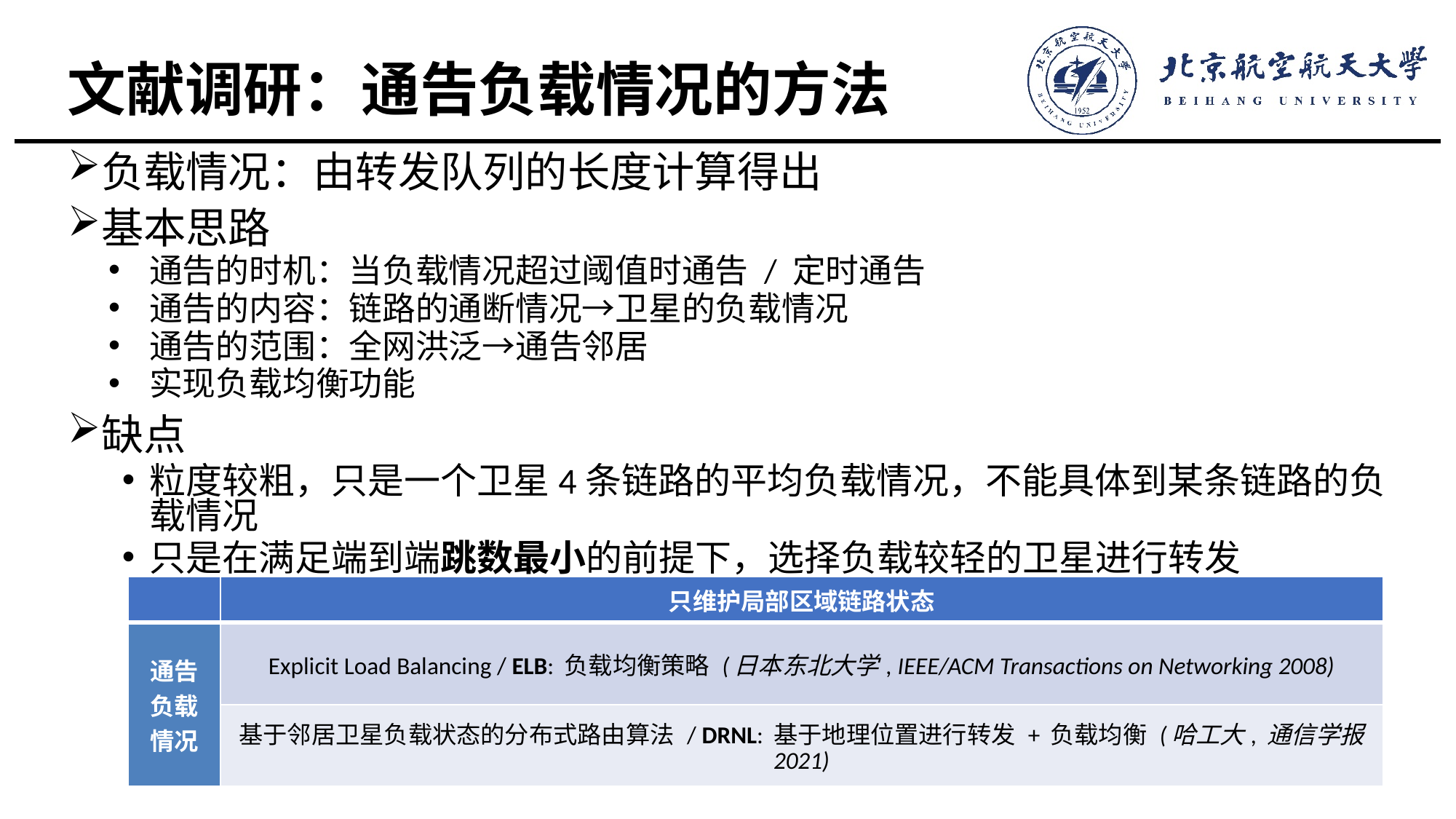

# 文献调研：通告负载情况的方法
负载情况：由转发队列的长度计算得出
基本思路
通告的时机：当负载情况超过阈值时通告 / 定时通告
通告的内容：链路的通断情况→卫星的负载情况
通告的范围：全网洪泛→通告邻居
实现负载均衡功能
缺点
粒度较粗，只是一个卫星4条链路的平均负载情况，不能具体到某条链路的负载情况
只是在满足端到端跳数最小的前提下，选择负载较轻的卫星进行转发
|  | 只维护局部区域链路状态 |
| --- | --- |
| 通告负载情况 | Explicit Load Balancing / ELB: 负载均衡策略 (日本东北大学, IEEE/ACM Transactions on Networking 2008) |
|  | 基于邻居卫星负载状态的分布式路由算法 / DRNL: 基于地理位置进行转发 + 负载均衡 (哈工大, 通信学报 2021) |
7